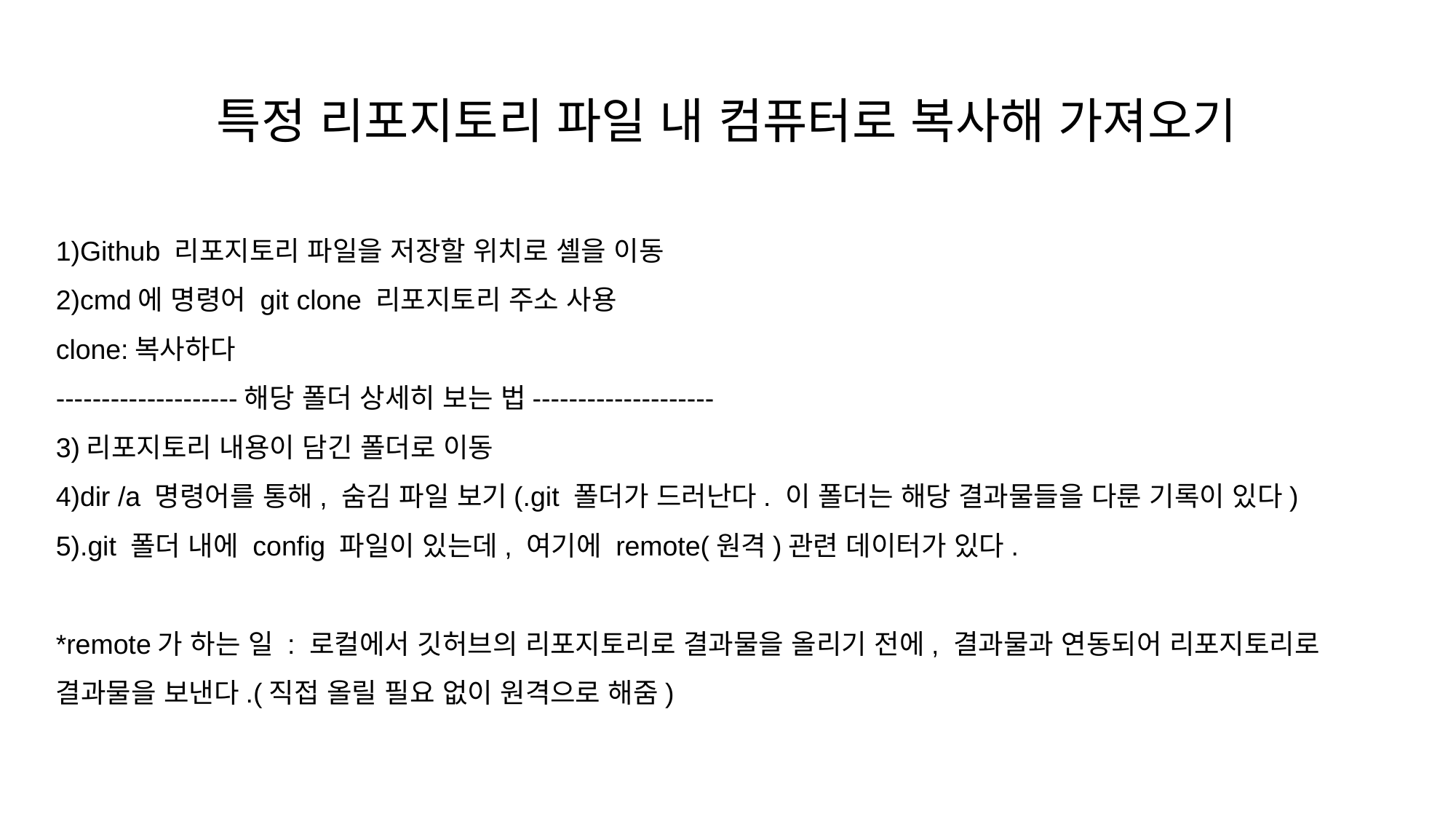

# 특정 리포지토리 파일 내 컴퓨터로 복사해 가져오기
1)Github 리포지토리 파일을 저장할 위치로 셸을 이동
2)cmd에 명령어 git clone 리포지토리 주소 사용
clone:복사하다
--------------------해당 폴더 상세히 보는 법--------------------
3)리포지토리 내용이 담긴 폴더로 이동
4)dir /a 명령어를 통해, 숨김 파일 보기(.git 폴더가 드러난다. 이 폴더는 해당 결과물들을 다룬 기록이 있다)
5).git 폴더 내에 config 파일이 있는데, 여기에 remote(원격)관련 데이터가 있다.

*remote가 하는 일 : 로컬에서 깃허브의 리포지토리로 결과물을 올리기 전에, 결과물과 연동되어 리포지토리로 결과물을 보낸다.(직접 올릴 필요 없이 원격으로 해줌)